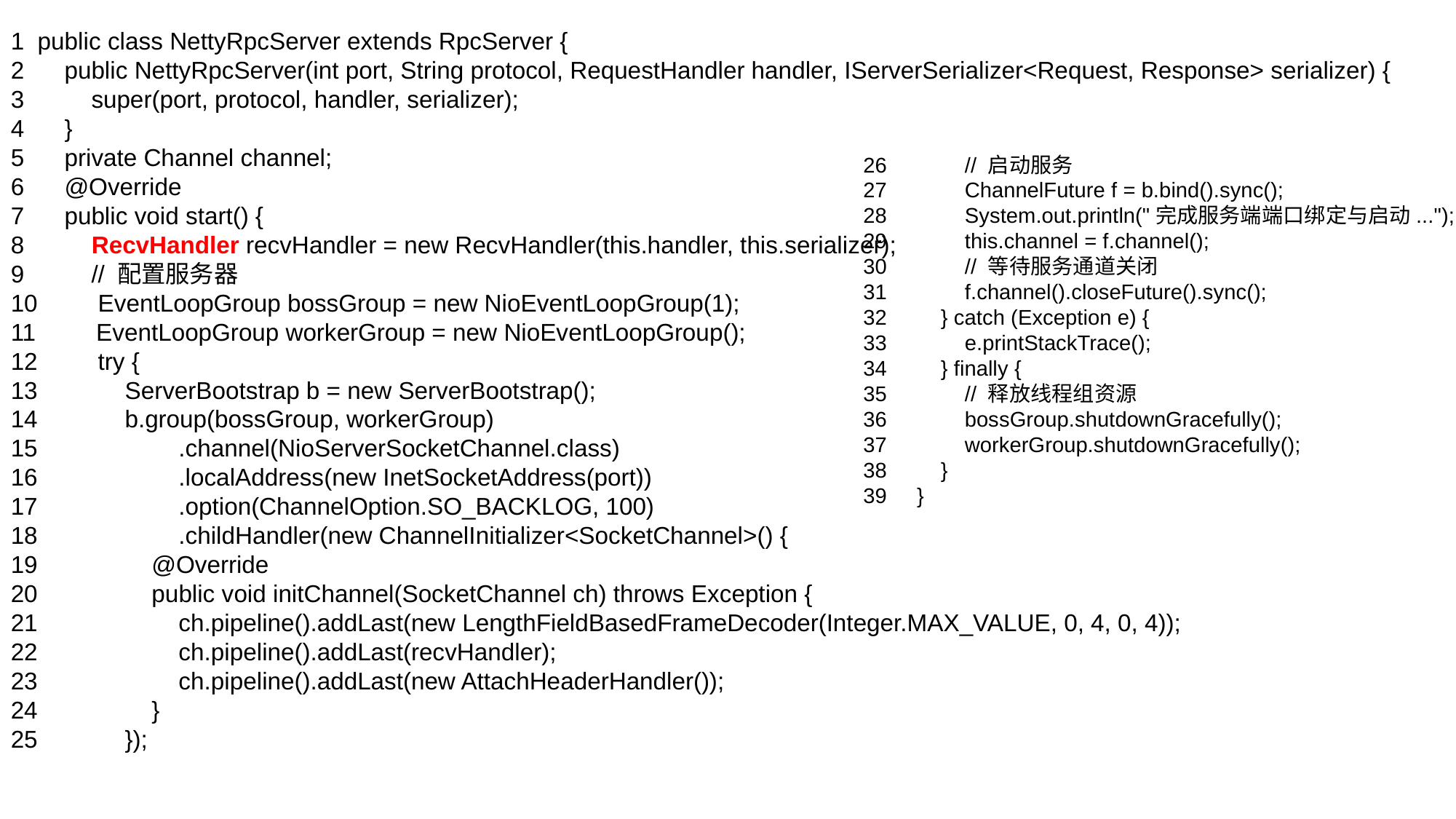

1  public class NettyRpcServer extends RpcServer {
2      public NettyRpcServer(int port, String protocol, RequestHandler handler, IServerSerializer<Request, Response> serializer) {
3          super(port, protocol, handler, serializer);
4      }
5      private Channel channel;
6      @Override
7      public void start() {
8          RecvHandler recvHandler = new RecvHandler(this.handler, this.serializer);
9          // 配置服务器
10         EventLoopGroup bossGroup = new NioEventLoopGroup(1);
11         EventLoopGroup workerGroup = new NioEventLoopGroup();
12         try {
13             ServerBootstrap b = new ServerBootstrap();
14             b.group(bossGroup, workerGroup)
15                     .channel(NioServerSocketChannel.class)
16                     .localAddress(new InetSocketAddress(port))
17                     .option(ChannelOption.SO_BACKLOG, 100)
18                     .childHandler(new ChannelInitializer<SocketChannel>() {
19                 @Override
20                 public void initChannel(SocketChannel ch) throws Exception {
21                     ch.pipeline().addLast(new LengthFieldBasedFrameDecoder(Integer.MAX_VALUE, 0, 4, 0, 4));
22                     ch.pipeline().addLast(recvHandler);
23                     ch.pipeline().addLast(new AttachHeaderHandler());
24                 }
25             });
26             // 启动服务
27             ChannelFuture f = b.bind().sync();
28             System.out.println("完成服务端端口绑定与启动...");
29             this.channel = f.channel();
30             // 等待服务通道关闭
31             f.channel().closeFuture().sync();
32         } catch (Exception e) {
33             e.printStackTrace();
34         } finally {
35             // 释放线程组资源
36             bossGroup.shutdownGracefully();
37             workerGroup.shutdownGracefully();
38         }
39     }